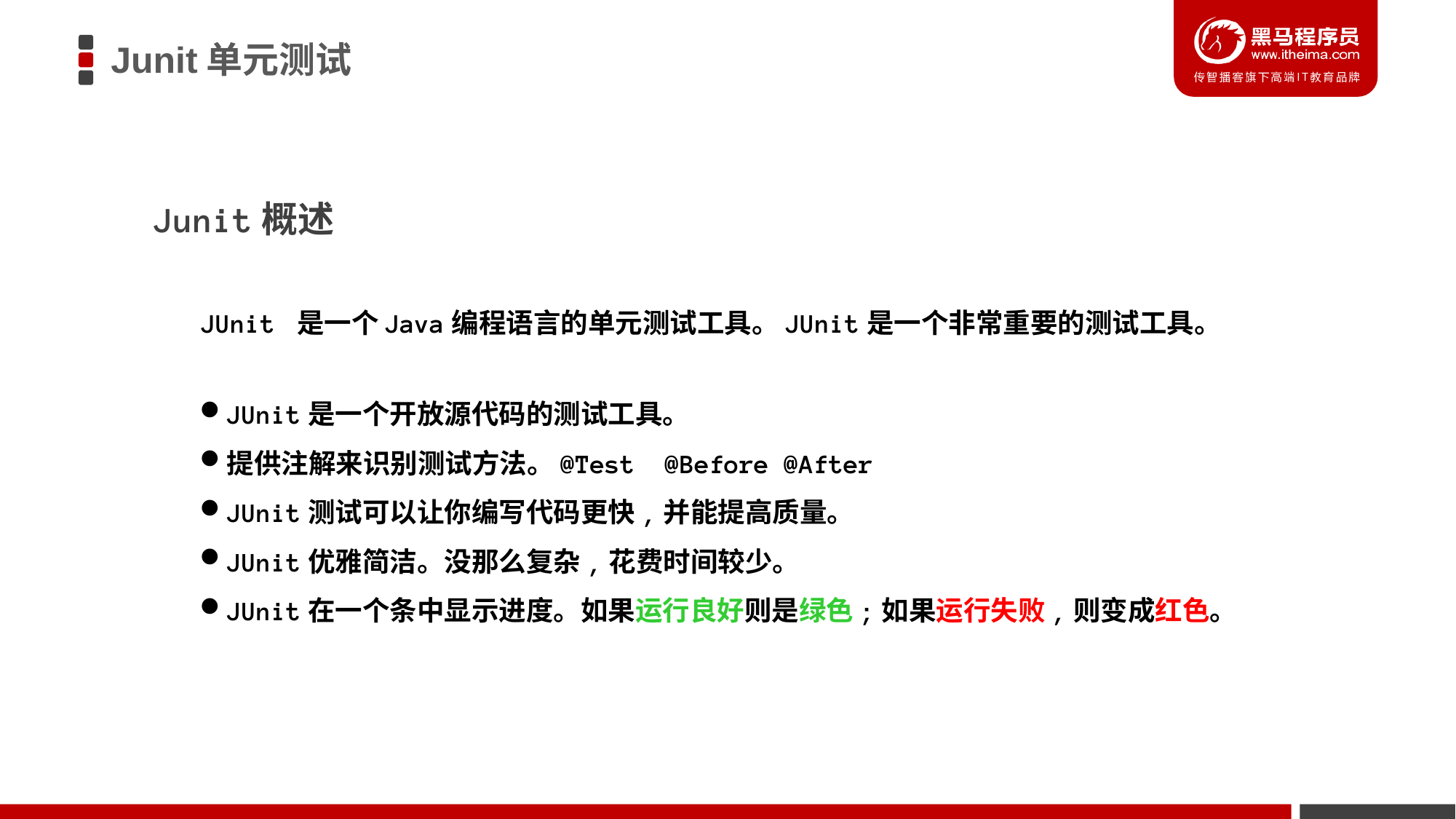

Junit单元测试
Junit概述
JUnit 是一个Java编程语言的单元测试工具。JUnit是一个非常重要的测试工具。
JUnit是一个开放源代码的测试工具。
提供注解来识别测试方法。@Test  @Before @After
JUnit测试可以让你编写代码更快,并能提高质量。
JUnit优雅简洁。没那么复杂,花费时间较少。
JUnit在一个条中显示进度。如果运行良好则是绿色;如果运行失败,则变成红色。